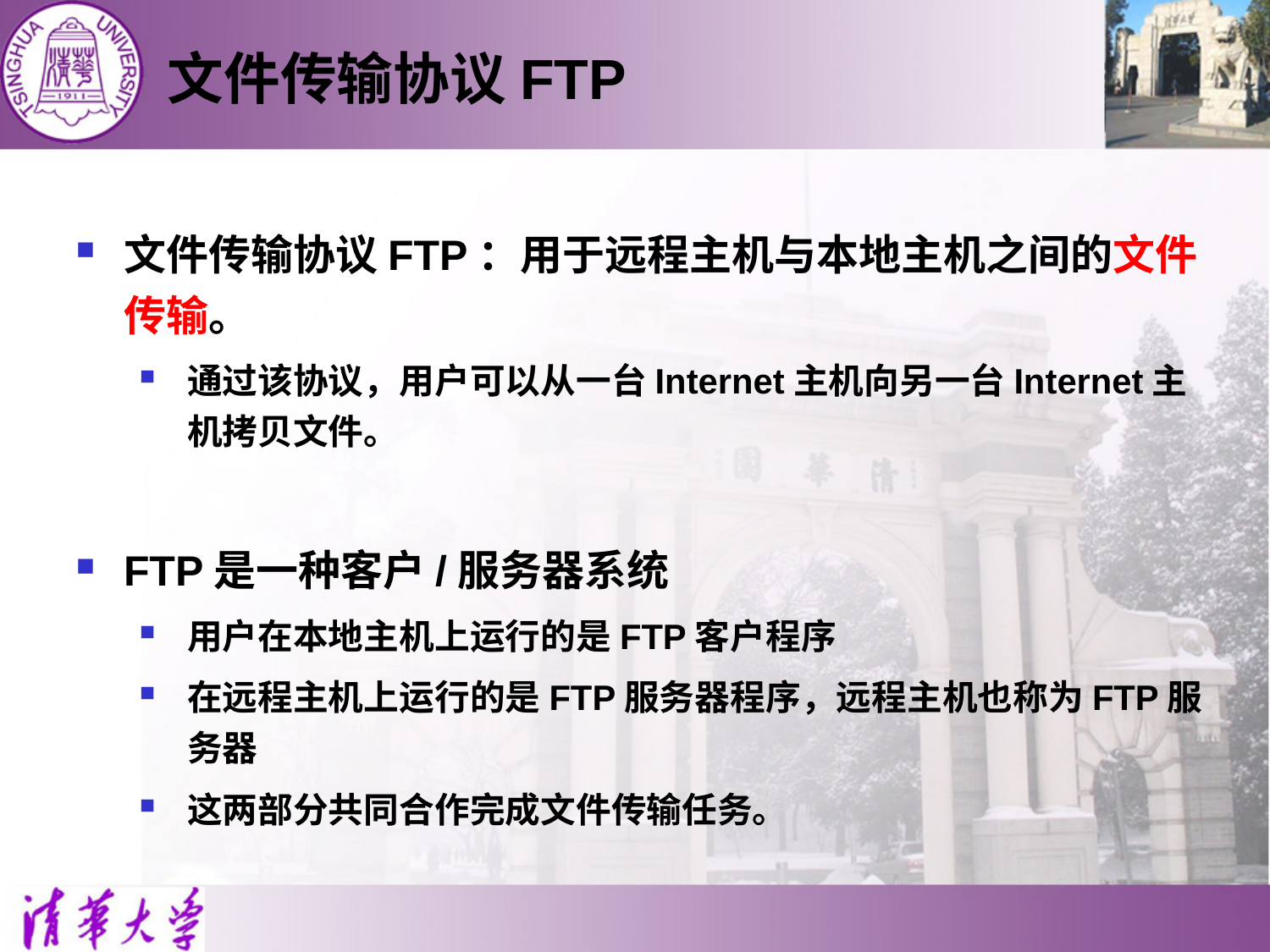

文件传输协议FTP
文件传输协议FTP：用于远程主机与本地主机之间的文件传输。
通过该协议，用户可以从一台Internet主机向另一台Internet主机拷贝文件。

FTP是一种客户/服务器系统
用户在本地主机上运行的是FTP客户程序
在远程主机上运行的是FTP服务器程序，远程主机也称为FTP服务器
这两部分共同合作完成文件传输任务。